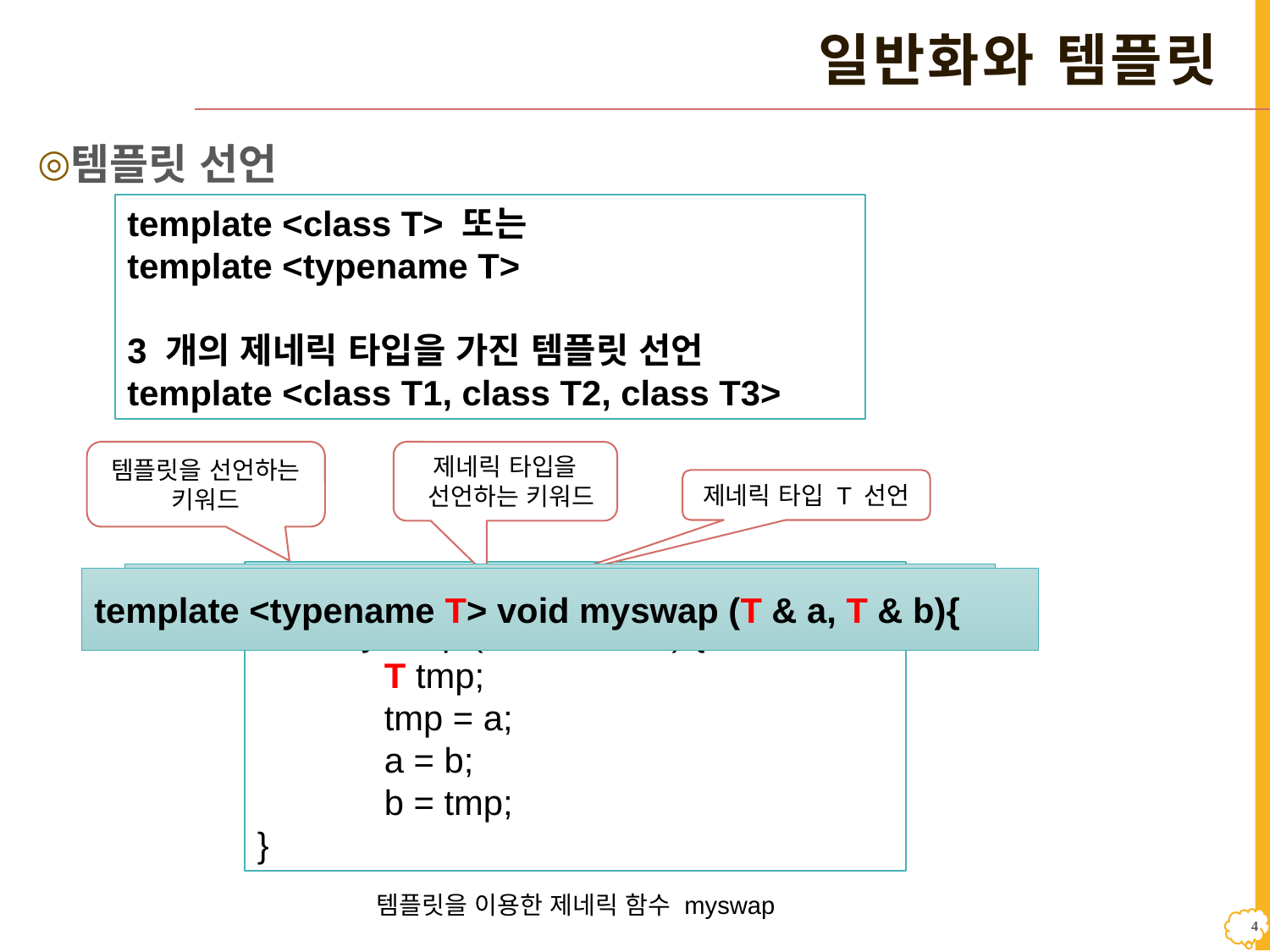

# 일반화와 템플릿
템플릿 선언

template <class T> 또는
template <typename T>

3 개의 제네릭 타입을 가진 템플릿 선언
template <class T1, class T2, class T3>
템플릿을 선언하는 키워드
제네릭 타입을
 선언하는 키워드
제네릭 타입 T 선언
template <class T>
void myswap (T & a, T & b) {
	T tmp;
	tmp = a;
	a = b;
	b = tmp;
}
template <class T> void myswap (T & a, T & b){
template <typename T> void myswap (T & a, T & b){
템플릿을 이용한 제네릭 함수 myswap
4